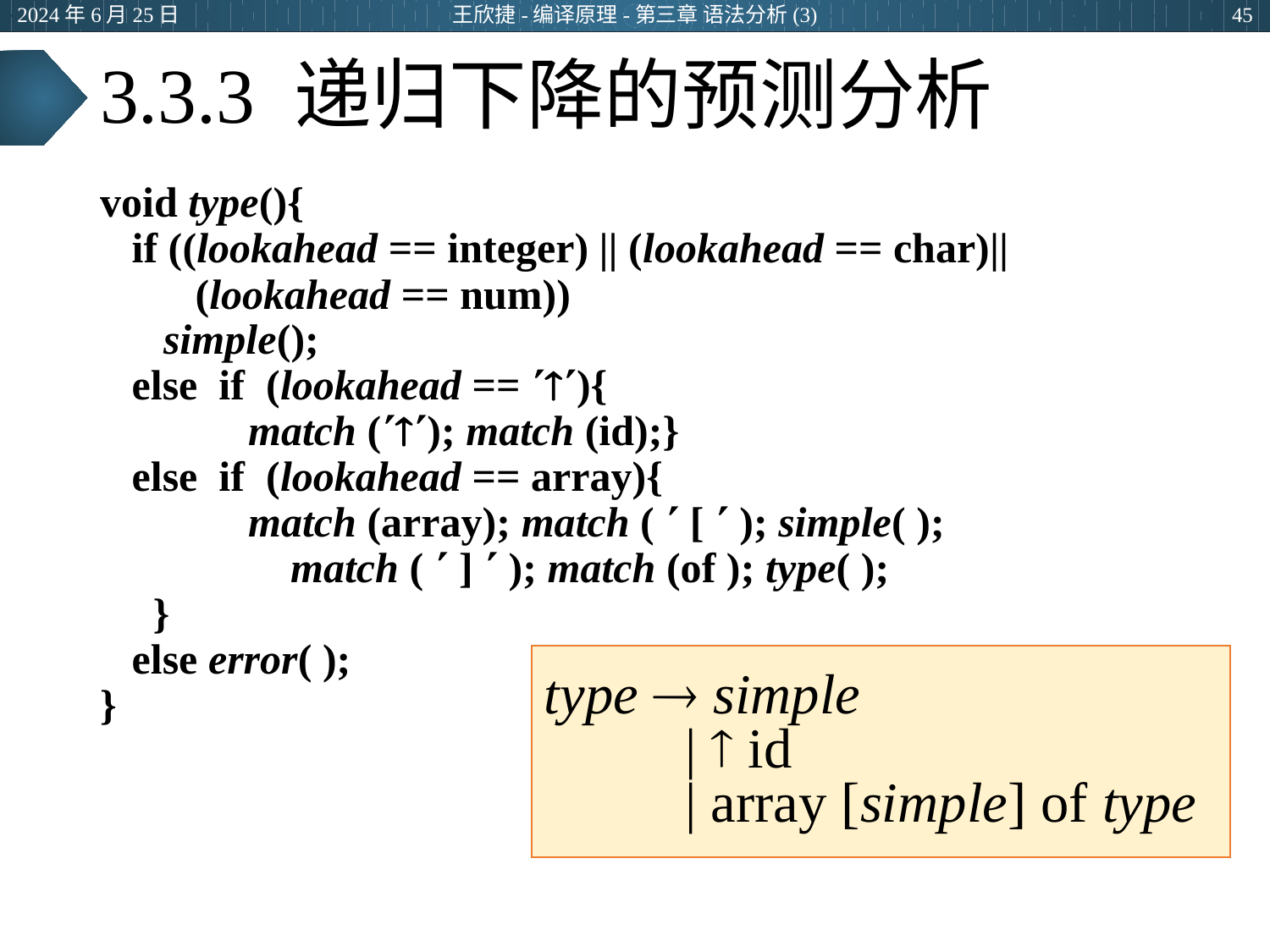

2024年6月25日
王欣捷-编译原理-第三章 语法分析(3)
45
# 3.3.3 递归下降的预测分析
void type(){
	if ((lookahead == integer) || (lookahead == char)||
         (lookahead == num))
	   simple();
	else  if  (lookahead == ′↑′){
	           match (′↑′); match (id);}
	else  if  (lookahead == array){
	           match (array); match ( ′ [ ′ ); simple( );
		   match ( ′ ] ′ ); match (of ); type( );
     }
	else error( );
}

type → simple
	 | ↑ id
 	 | array [simple] of type